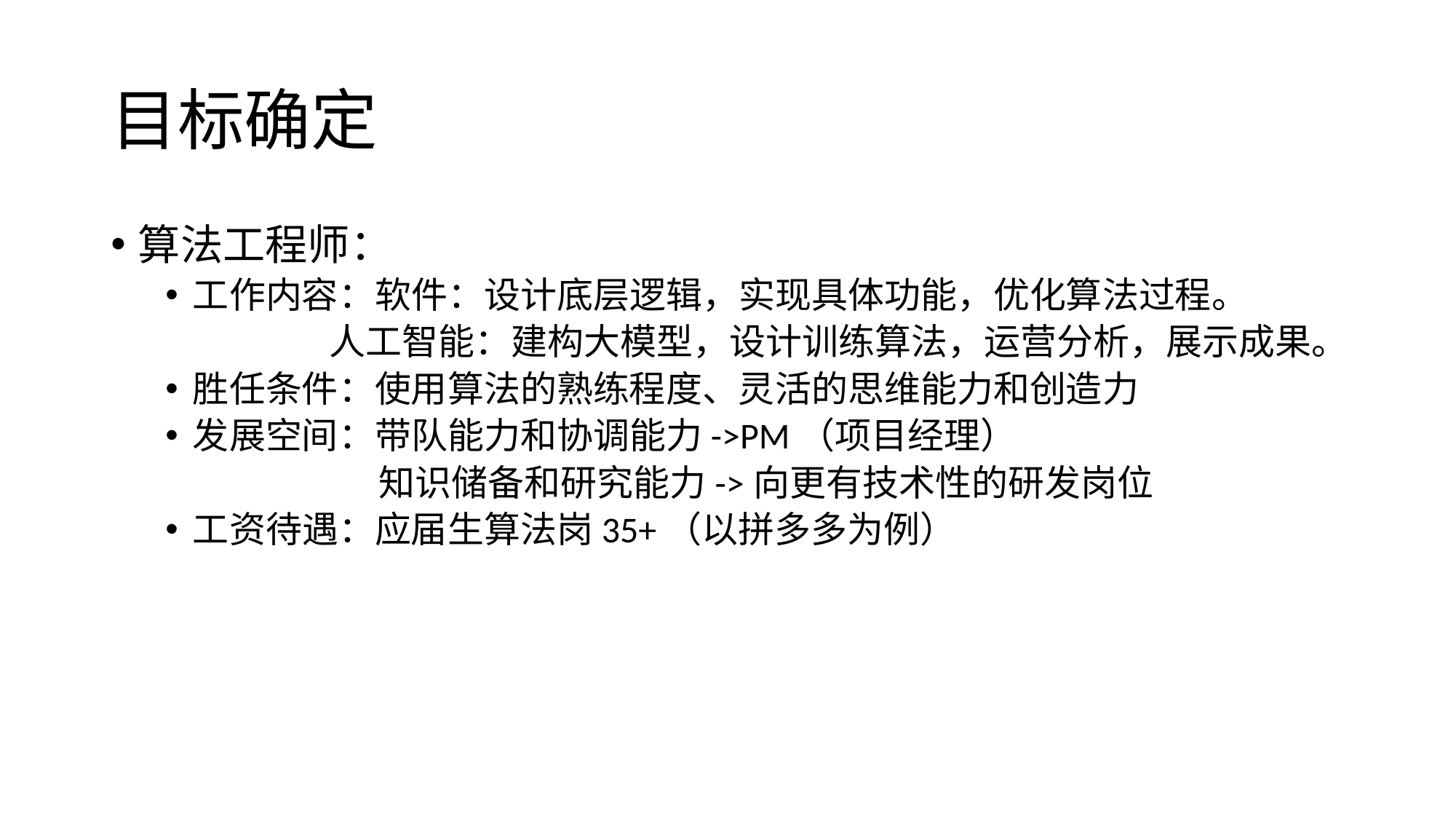

# 目标确定
算法工程师：
工作内容：软件：设计底层逻辑，实现具体功能，优化算法过程。
人工智能：建构大模型，设计训练算法，运营分析，展示成果。
胜任条件：使用算法的熟练程度、灵活的思维能力和创造力
发展空间：带队能力和协调能力->PM（项目经理）
                         知识储备和研究能力->向更有技术性的研发岗位
工资待遇：应届生算法岗35+（以拼多多为例）